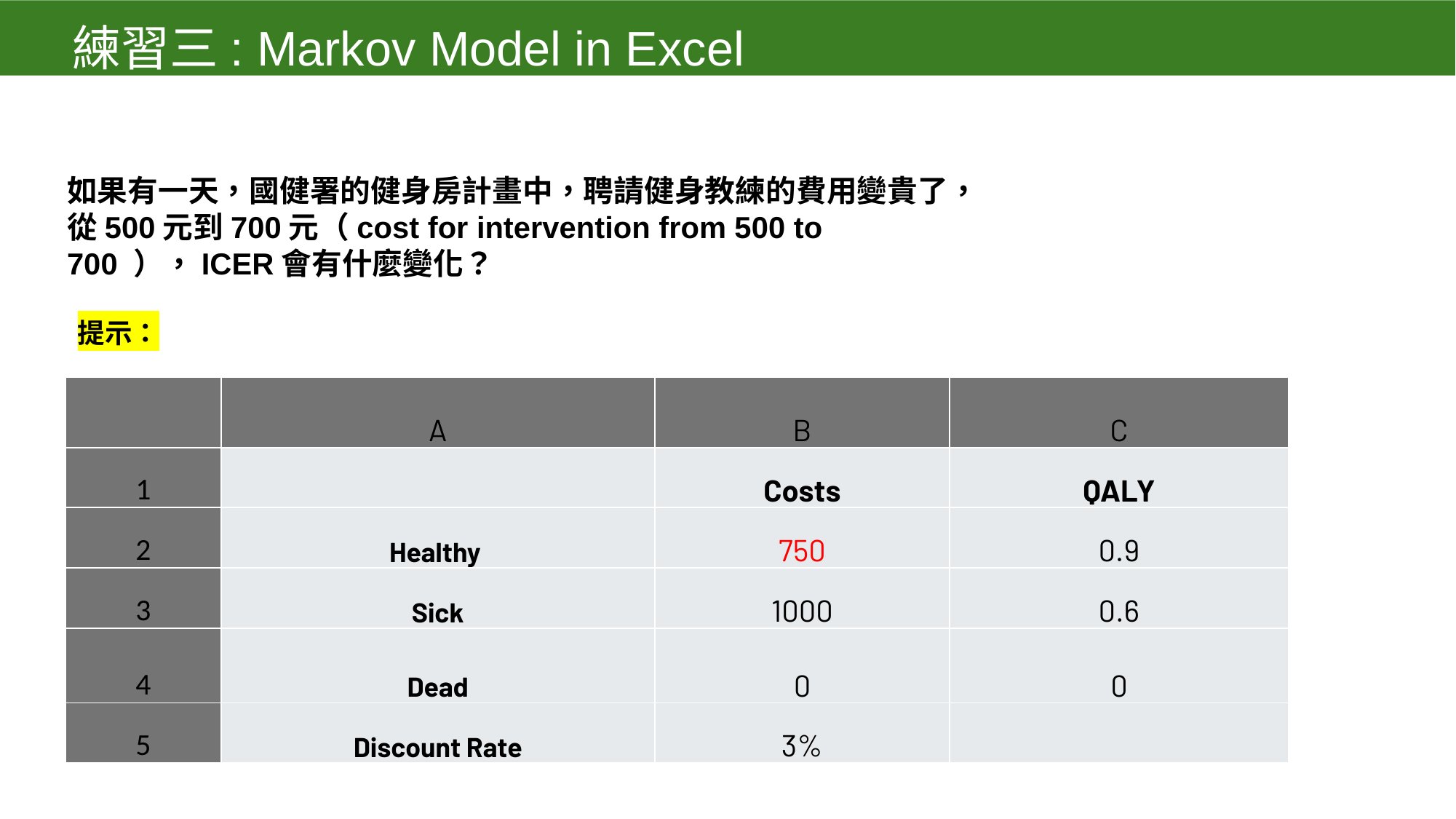

練習三: Markov Model in Excel
如果有一天，國健署的健身房計畫中，聘請健身教練的費用變貴了，從500元到700元（cost for intervention from 500 to 700 ），ICER會有什麼變化？
提示：
|  | A | B | C |
| --- | --- | --- | --- |
| 1 |  | Costs | QALY |
| 2 | Healthy | 750 | 0.9 |
| 3 | Sick | 1000 | 0.6 |
| 4 | Dead | 0 | 0 |
| 5 | Discount Rate | 3% |  |